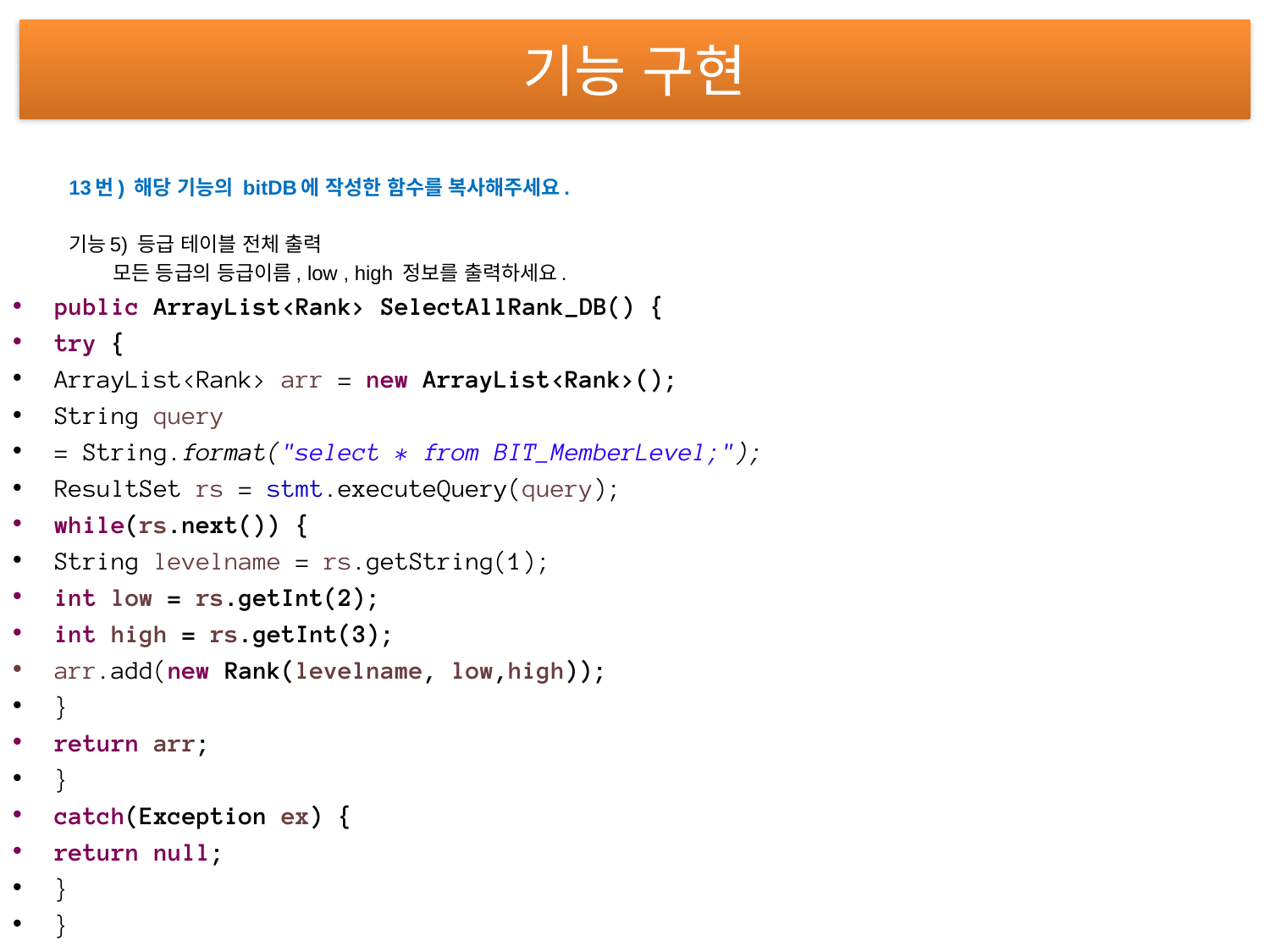

# 기능 구현
13번) 해당 기능의 bitDB에 작성한 함수를 복사해주세요.

기능5) 등급 테이블 전체 출력
       모든 등급의 등급이름, low , high 정보를 출력하세요.
public ArrayList<Rank> SelectAllRank_DB() {
try {
ArrayList<Rank> arr = new ArrayList<Rank>();
String query
= String.format("select * from BIT_MemberLevel;");
ResultSet rs = stmt.executeQuery(query);
while(rs.next()) {
String levelname = rs.getString(1);
int low = rs.getInt(2);
int high = rs.getInt(3);
arr.add(new Rank(levelname, low,high));
}
return arr;
}
catch(Exception ex) {
return null;
}
}